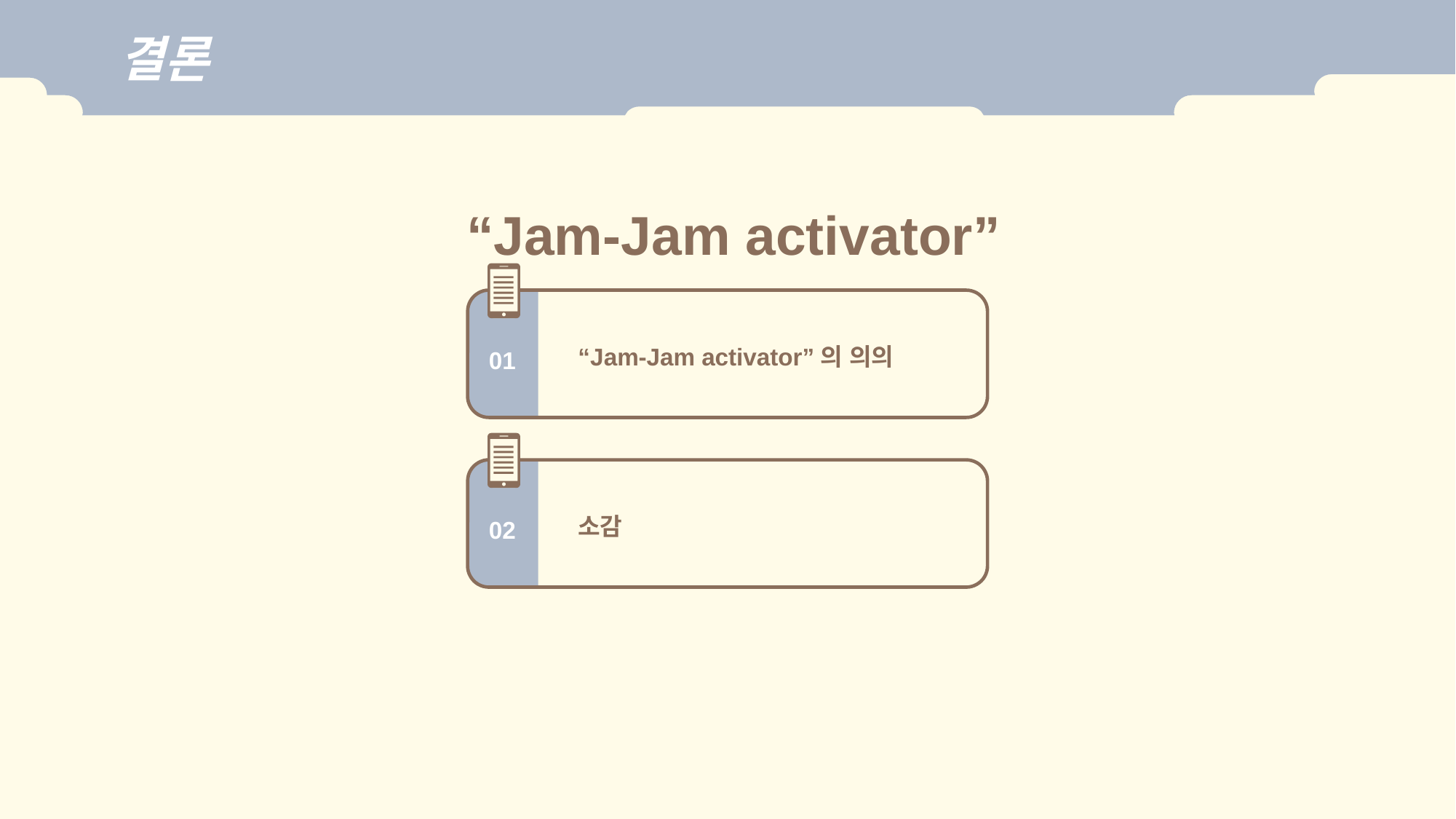

결론
“Jam-Jam activator”

“Jam-Jam activator”의 의의
01

소감
02